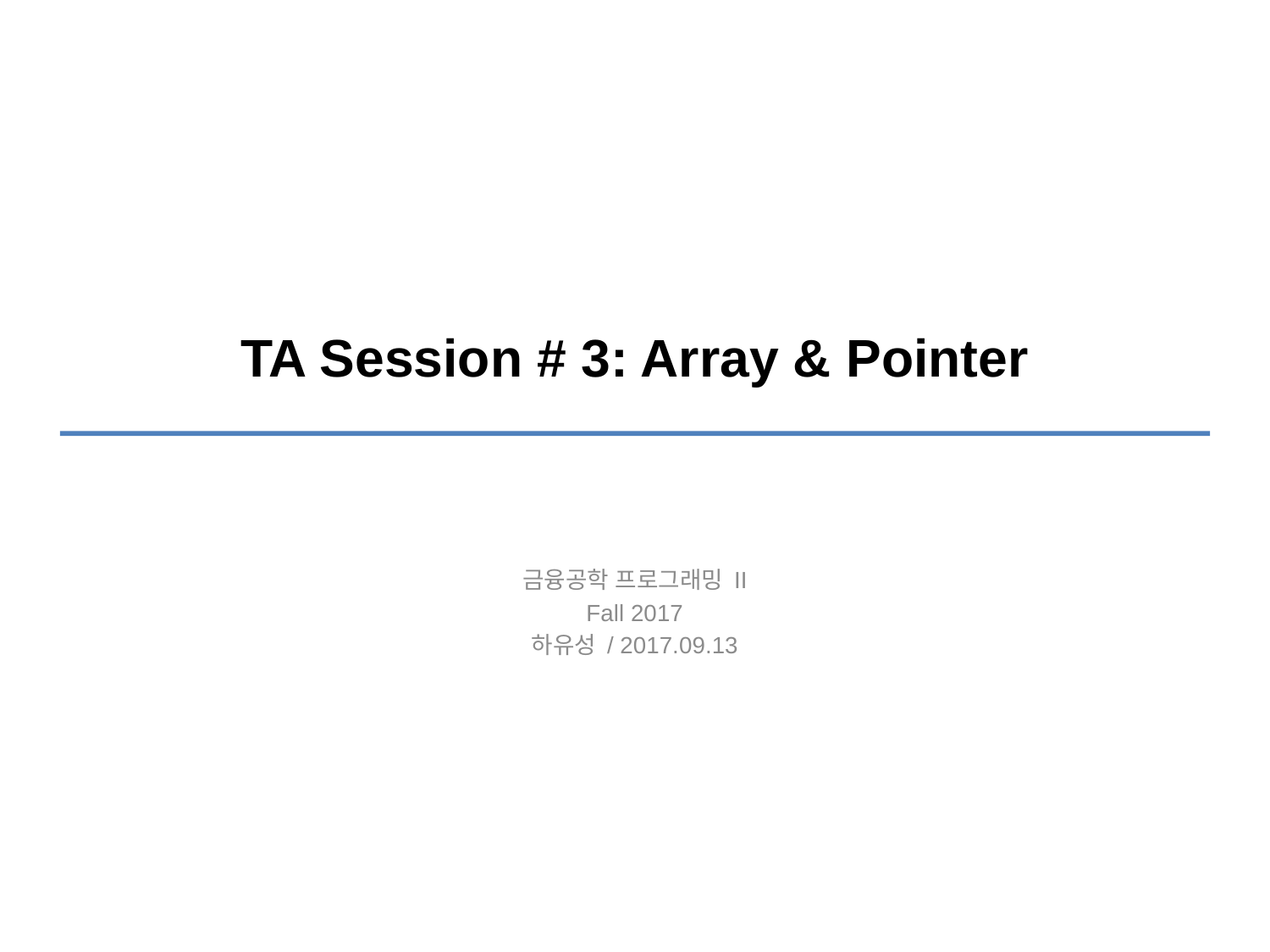

# TA Session # 3: Array & Pointer

금융공학 프로그래밍 II
Fall 2017
하유성 / 2017.09.13